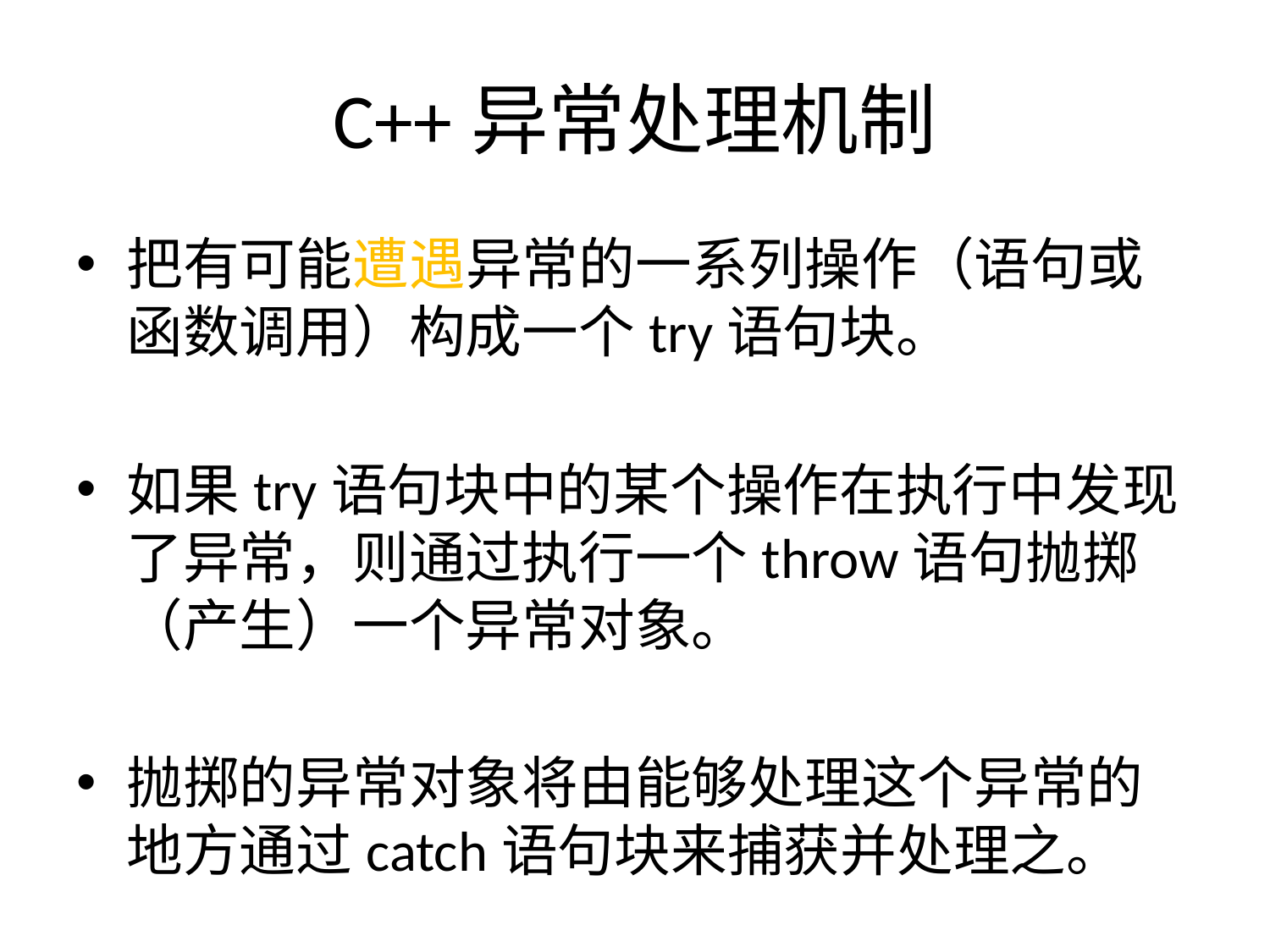

# C++异常处理机制
把有可能遭遇异常的一系列操作（语句或函数调用）构成一个try语句块。

如果try语句块中的某个操作在执行中发现了异常，则通过执行一个throw语句抛掷（产生）一个异常对象。

抛掷的异常对象将由能够处理这个异常的地方通过catch语句块来捕获并处理之。